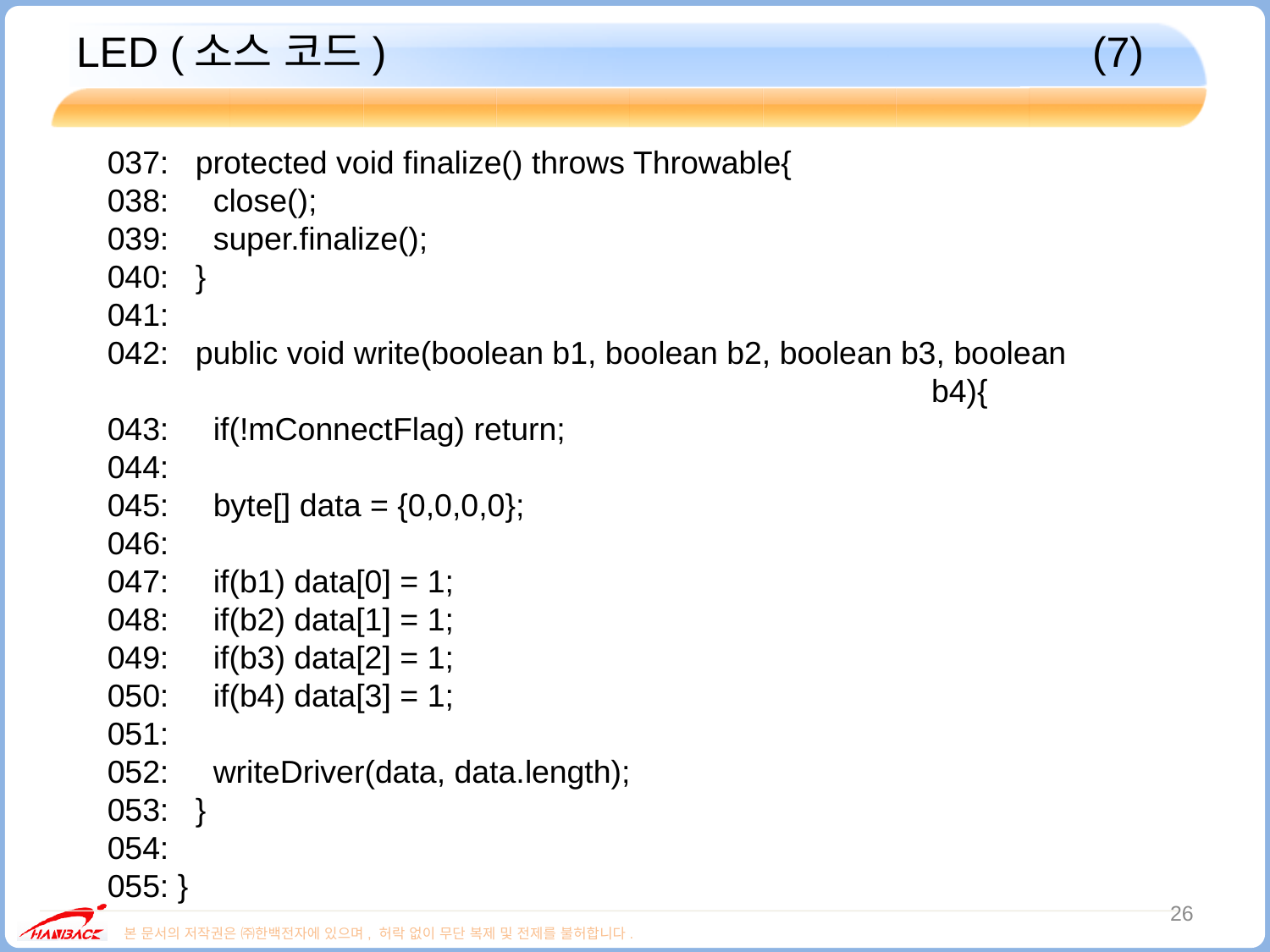

# LED (소스 코드)						(7)
037:   protected void finalize() throws Throwable{
038:     close();
039:     super.finalize();
040:   }
041:
042:   public void write(boolean b1, boolean b2, boolean b3, boolean 							       b4){
043:     if(!mConnectFlag) return;
044:
045:     byte[] data = {0,0,0,0};
046:
047:     if(b1) data[0] = 1;
048:     if(b2) data[1] = 1;
049:     if(b3) data[2] = 1;
050:     if(b4) data[3] = 1;
051:
052:     writeDriver(data, data.length);
053:   }
054:
055: }
26